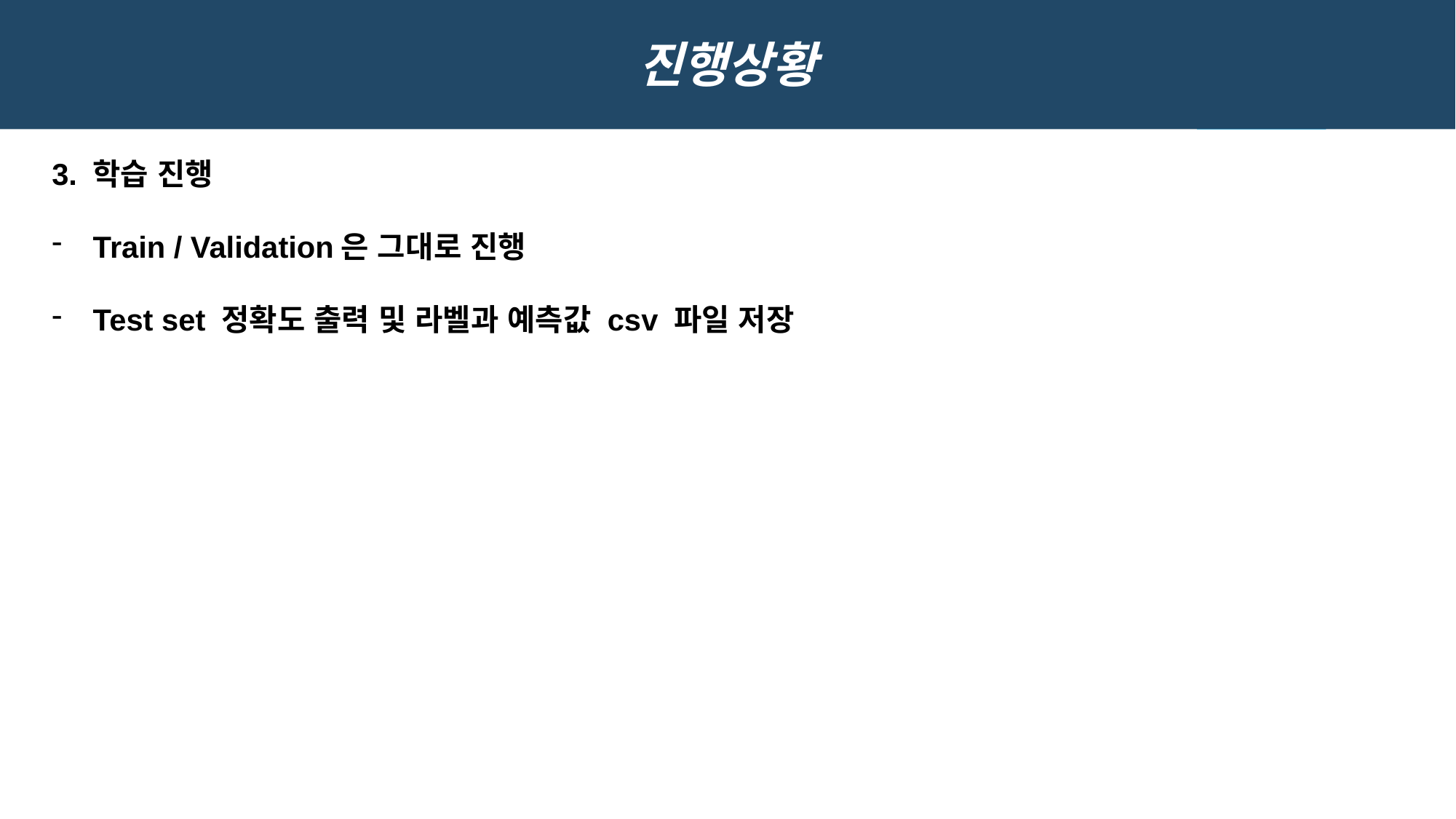

진행상황

3. 학습 진행

Train / Validation은 그대로 진행

Test set 정확도 출력 및 라벨과 예측값 csv 파일 저장